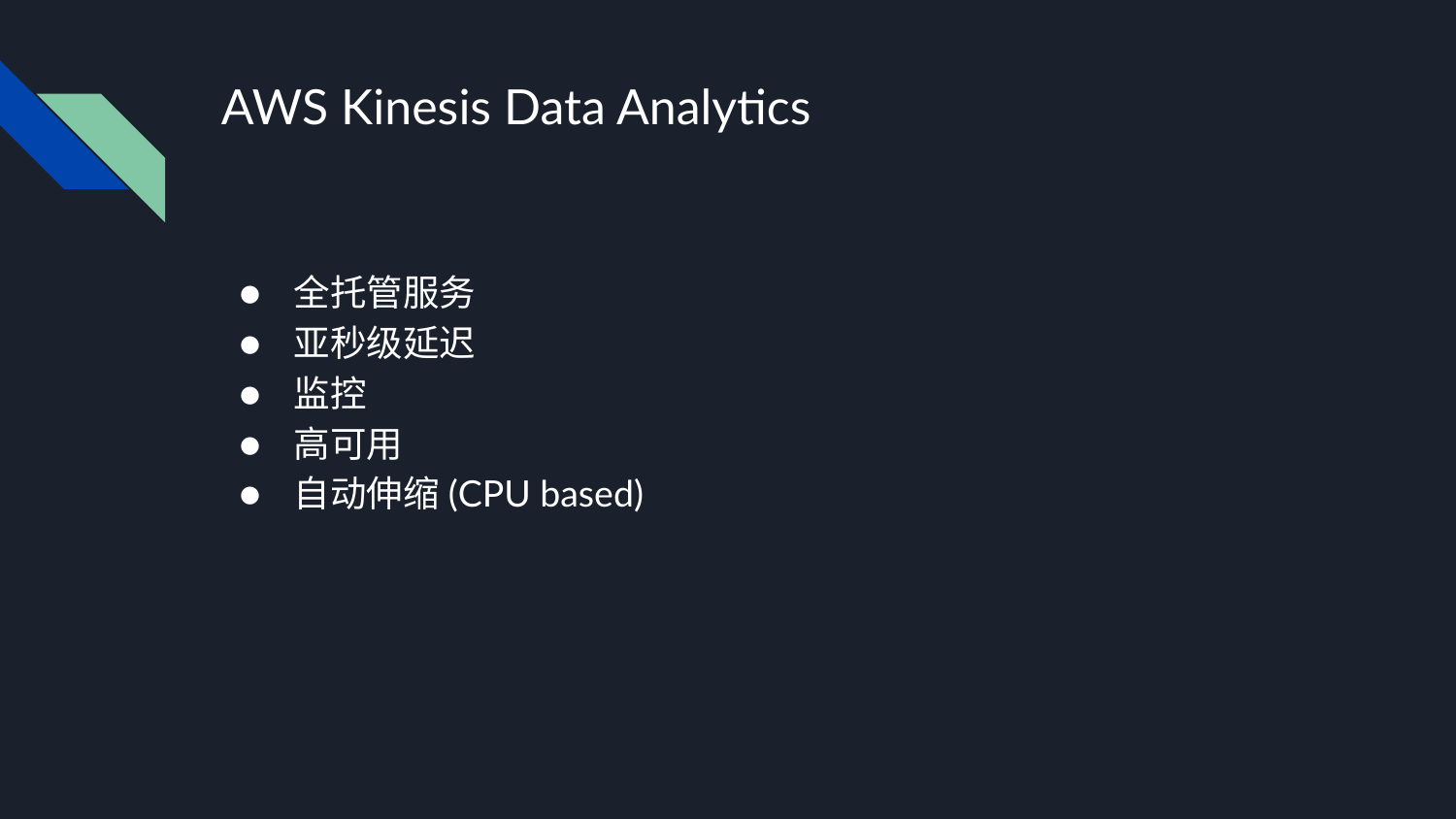

# AWS Kinesis Data Analytics
全托管服务
亚秒级延迟
监控
高可用
自动伸缩(CPU based)